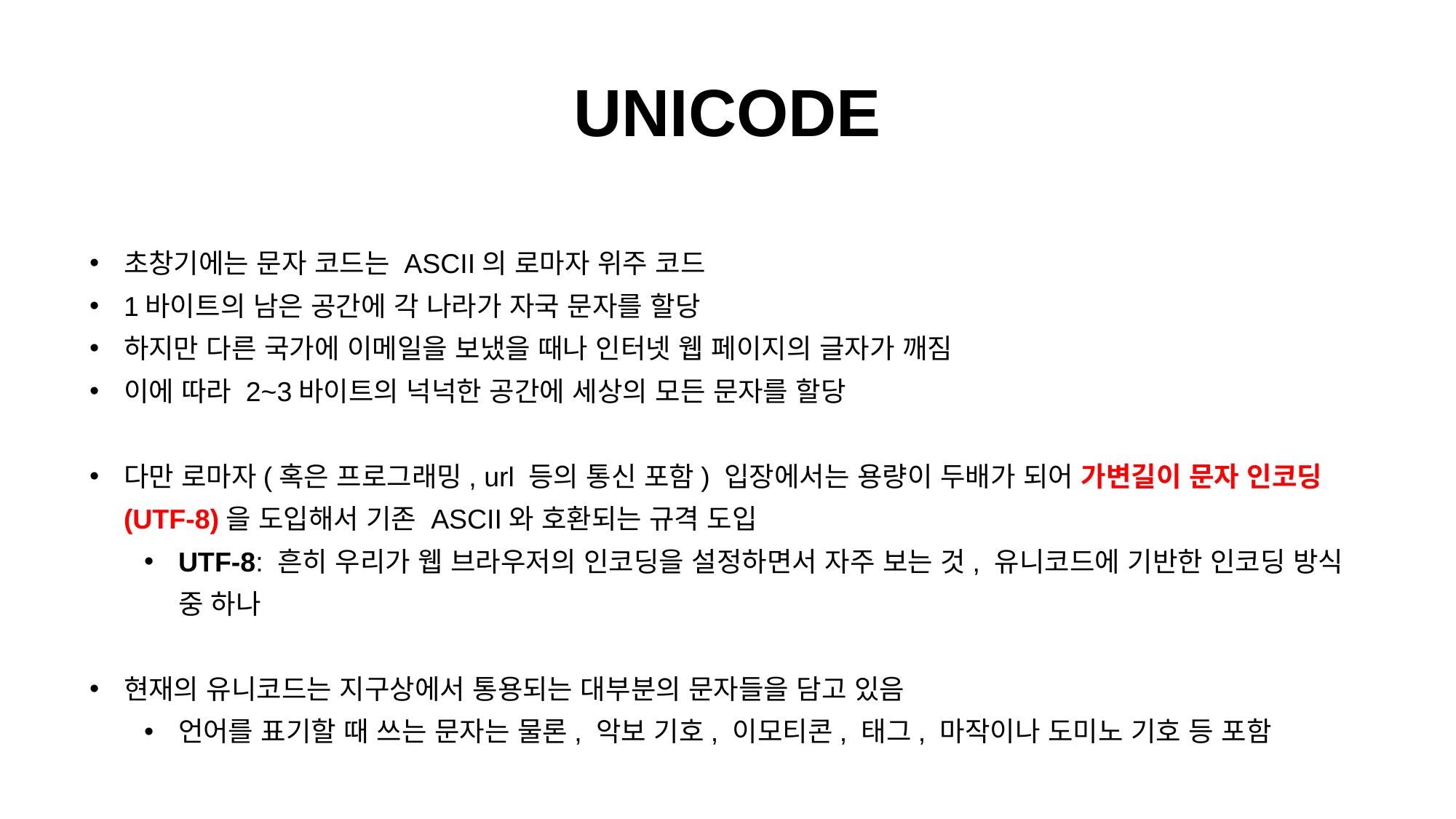

UNICODE
초창기에는 문자 코드는 ASCII의 로마자 위주 코드
1바이트의 남은 공간에 각 나라가 자국 문자를 할당
하지만 다른 국가에 이메일을 보냈을 때나 인터넷 웹 페이지의 글자가 깨짐
이에 따라 2~3바이트의 넉넉한 공간에 세상의 모든 문자를 할당

다만 로마자(혹은 프로그래밍, url 등의 통신 포함) 입장에서는 용량이 두배가 되어 가변길이 문자 인코딩(UTF-8)을 도입해서 기존 ASCII와 호환되는 규격 도입
UTF-8: 흔히 우리가 웹 브라우저의 인코딩을 설정하면서 자주 보는 것, 유니코드에 기반한 인코딩 방식 중 하나

현재의 유니코드는 지구상에서 통용되는 대부분의 문자들을 담고 있음
언어를 표기할 때 쓰는 문자는 물론, 악보 기호, 이모티콘, 태그, 마작이나 도미노 기호 등 포함